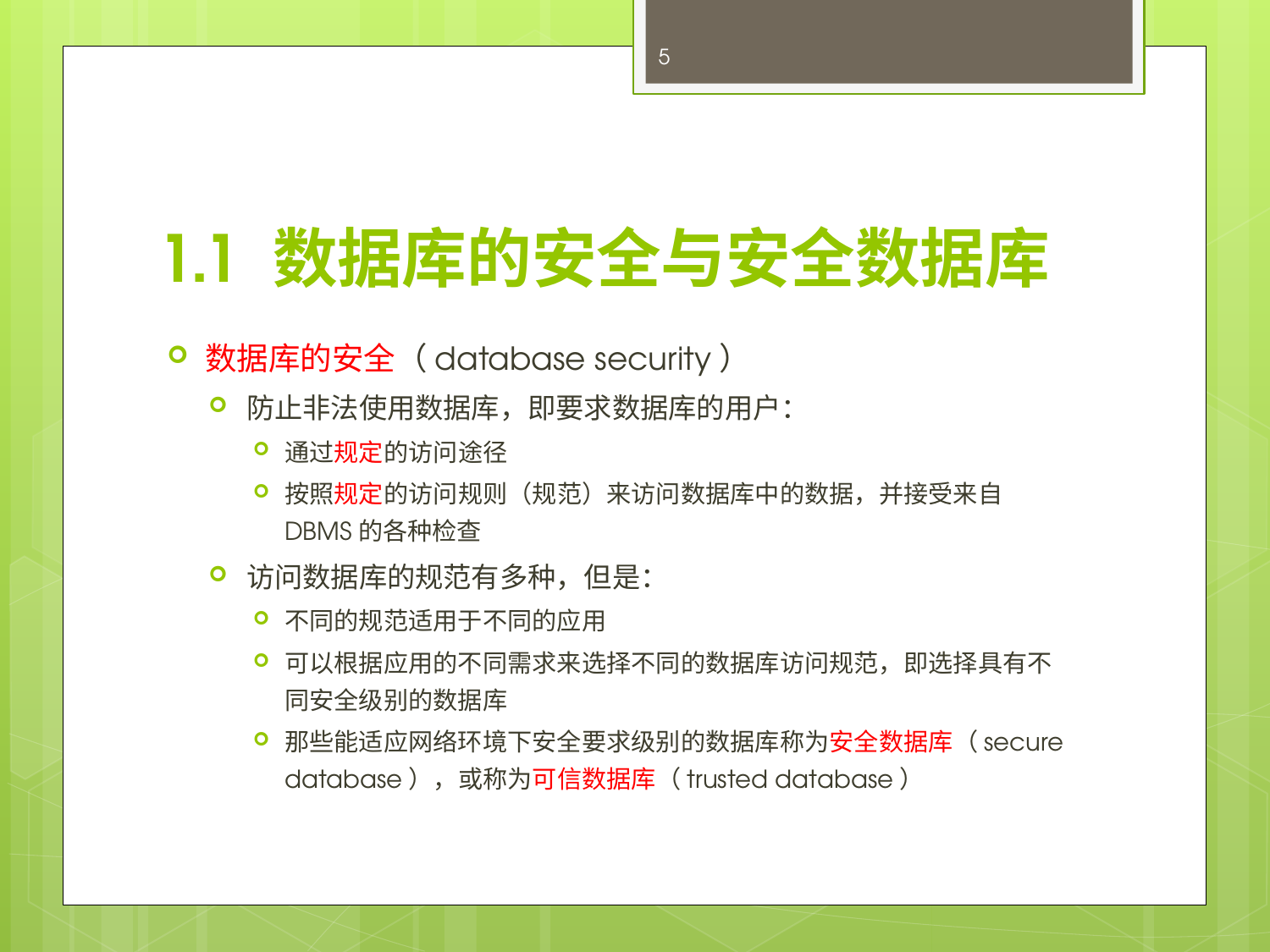

5
# 1.1 数据库的安全与安全数据库
数据库的安全（database security）
防止非法使用数据库，即要求数据库的用户：
通过规定的访问途径
按照规定的访问规则（规范）来访问数据库中的数据，并接受来自DBMS的各种检查
访问数据库的规范有多种，但是：
不同的规范适用于不同的应用
可以根据应用的不同需求来选择不同的数据库访问规范，即选择具有不同安全级别的数据库
那些能适应网络环境下安全要求级别的数据库称为安全数据库（secure database），或称为可信数据库（trusted database）